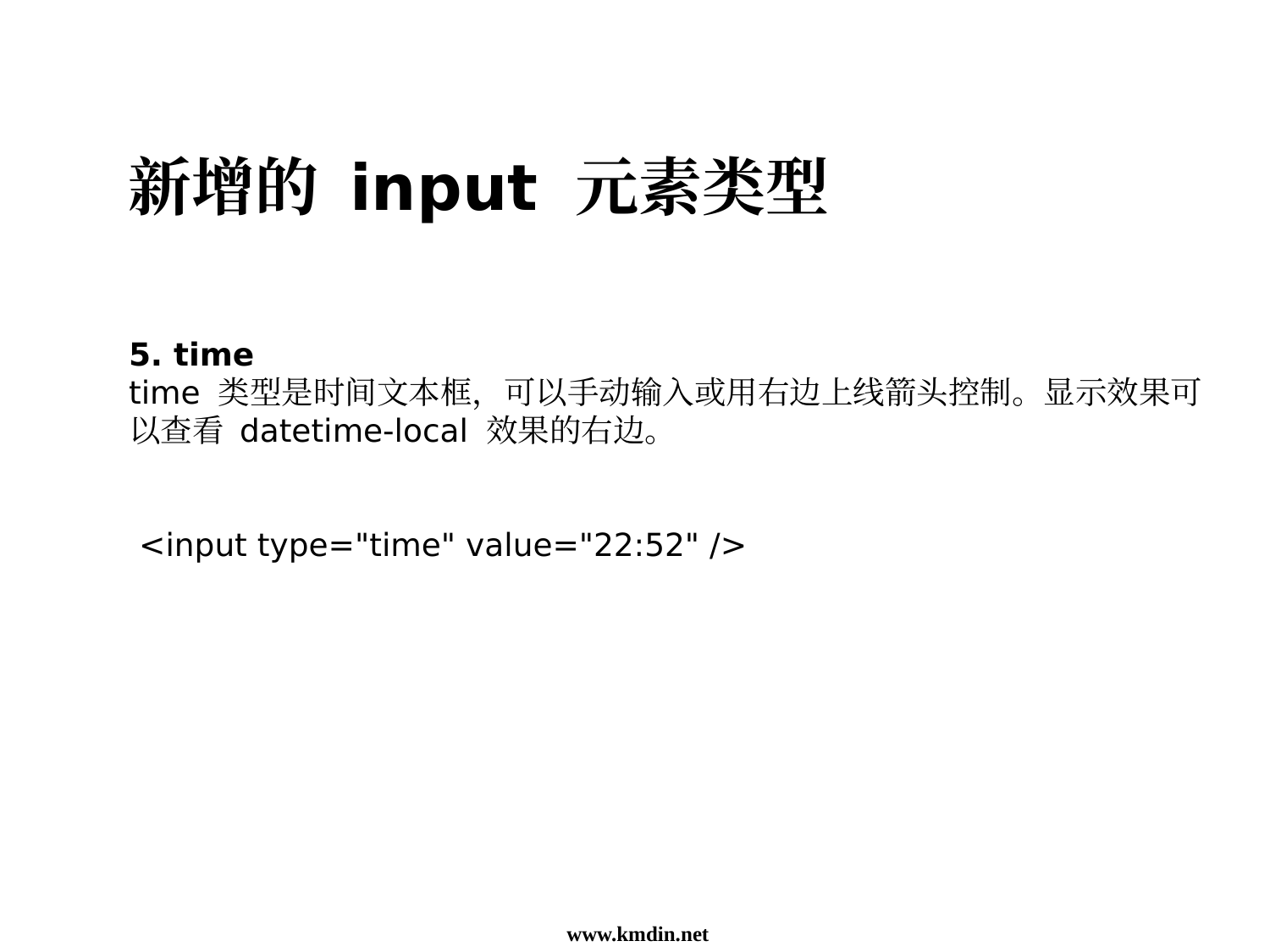

新增的 input 元素类型
5. time
time 类型是时间文本框，可以手动输入或用右边上线箭头控制。显示效果可以查看 datetime-local 效果的右边。

 <input type="time" value="22:52" />